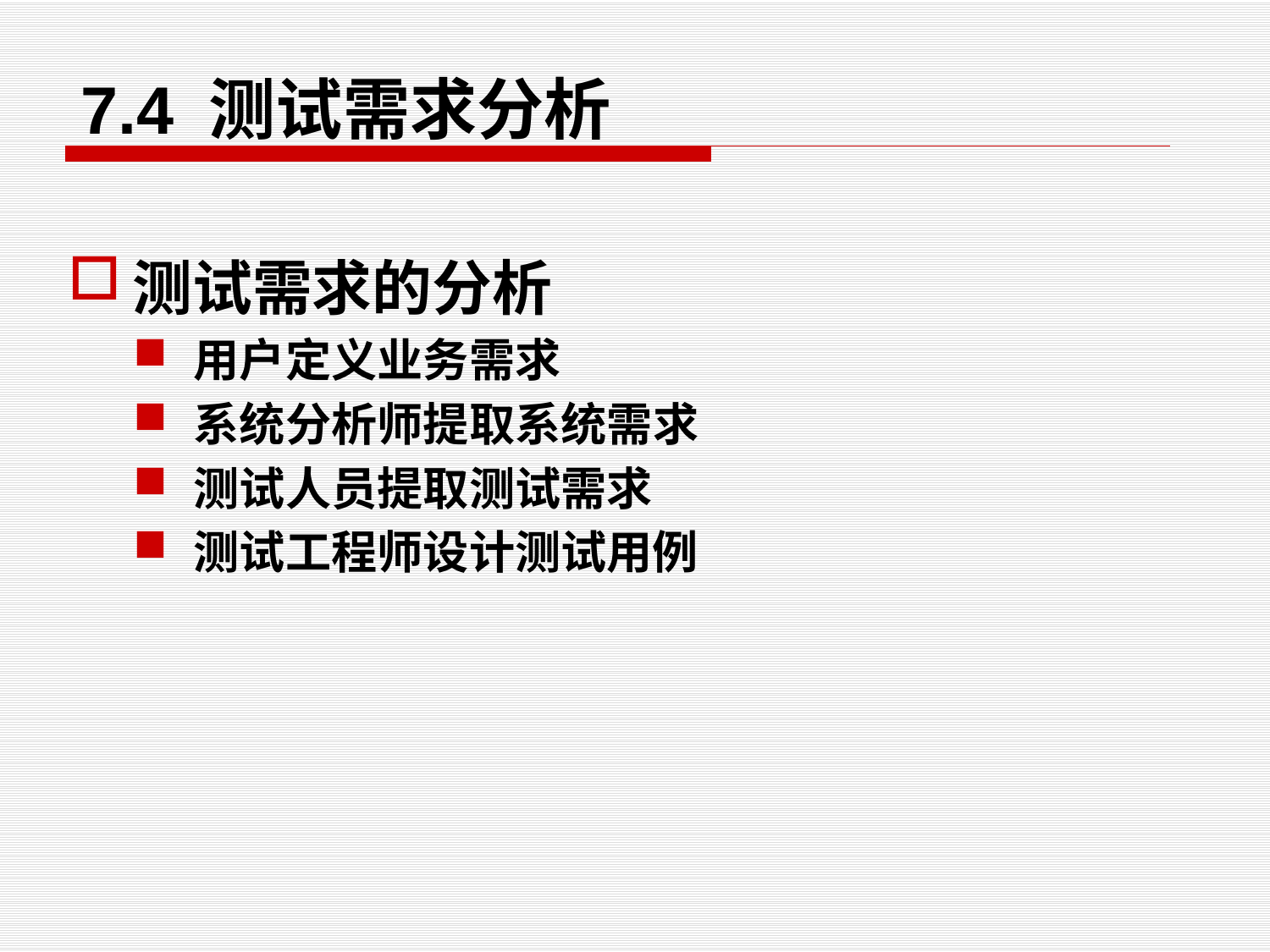

# 7.4 测试需求分析
测试需求的分析
用户定义业务需求
系统分析师提取系统需求
测试人员提取测试需求
测试工程师设计测试用例